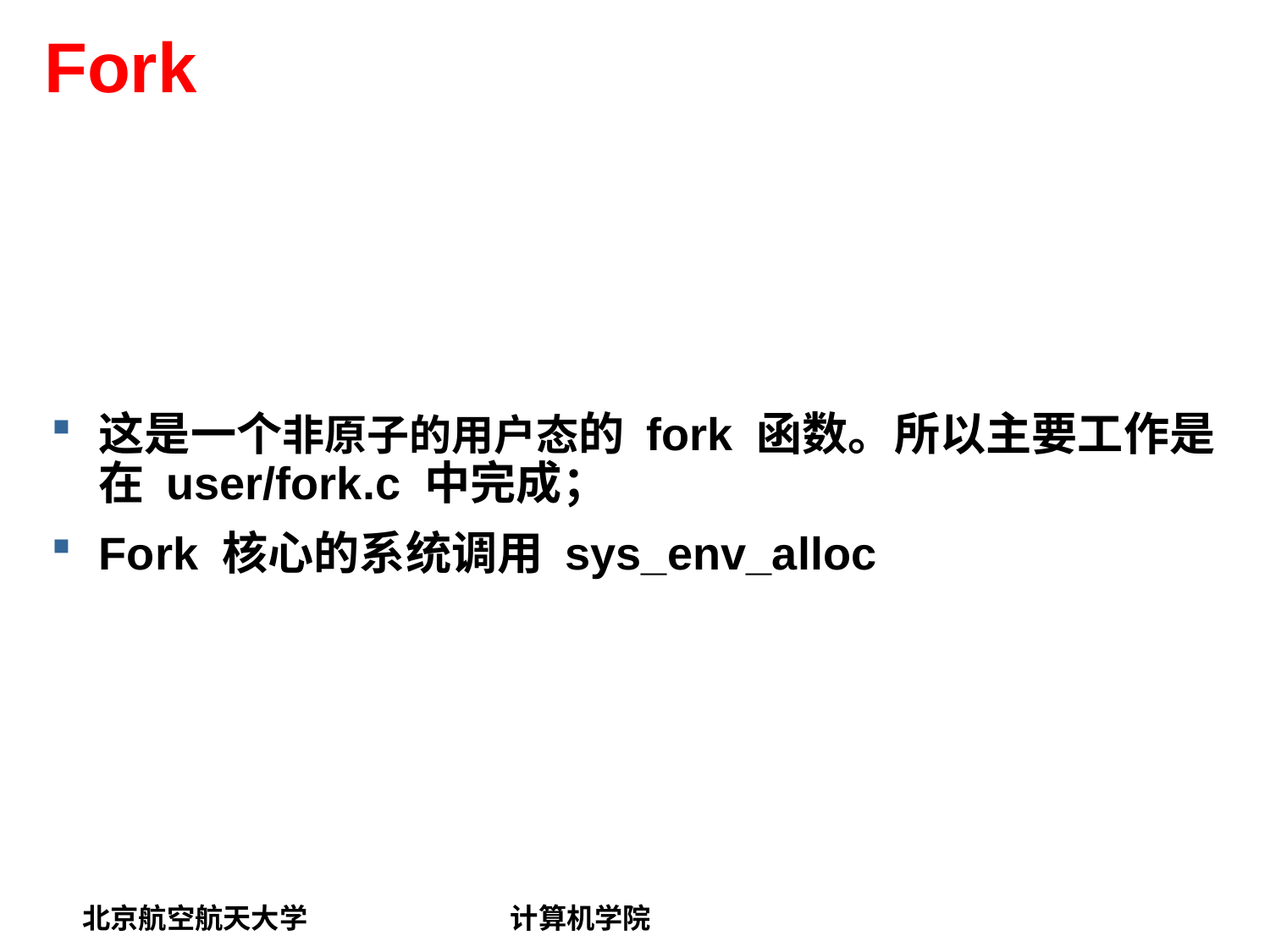

# Fork
这是一个非原子的用户态的 fork 函数。所以主要工作是在 user/fork.c 中完成；
Fork 核心的系统调用 sys_env_alloc